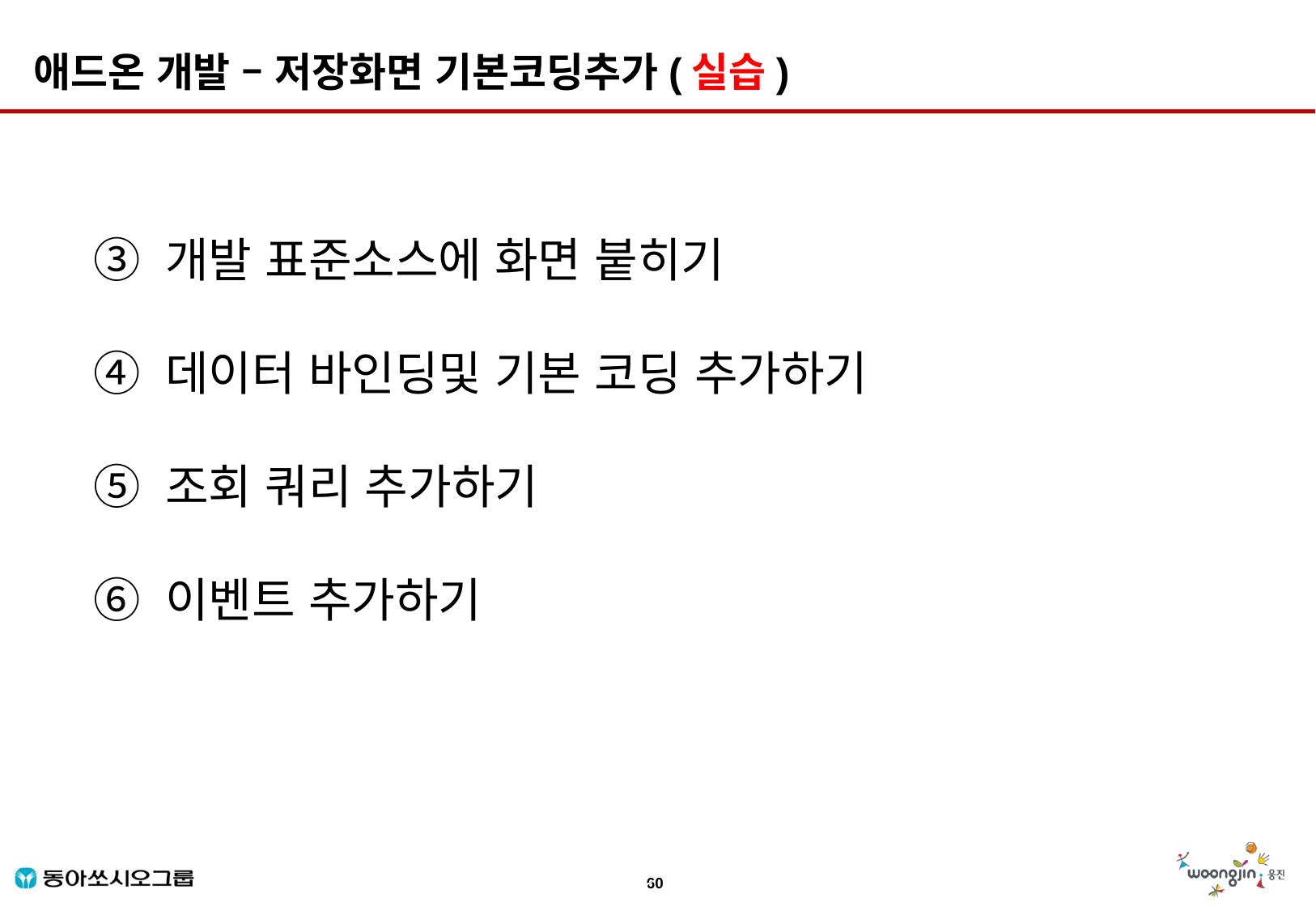

애드온 개발 – 저장화면 기본코딩추가(실습)

③ 개발 표준소스에 화면 붙히기

④ 데이터 바인딩및 기본 코딩 추가하기

⑤ 조회 쿼리 추가하기

⑥ 이벤트 추가하기